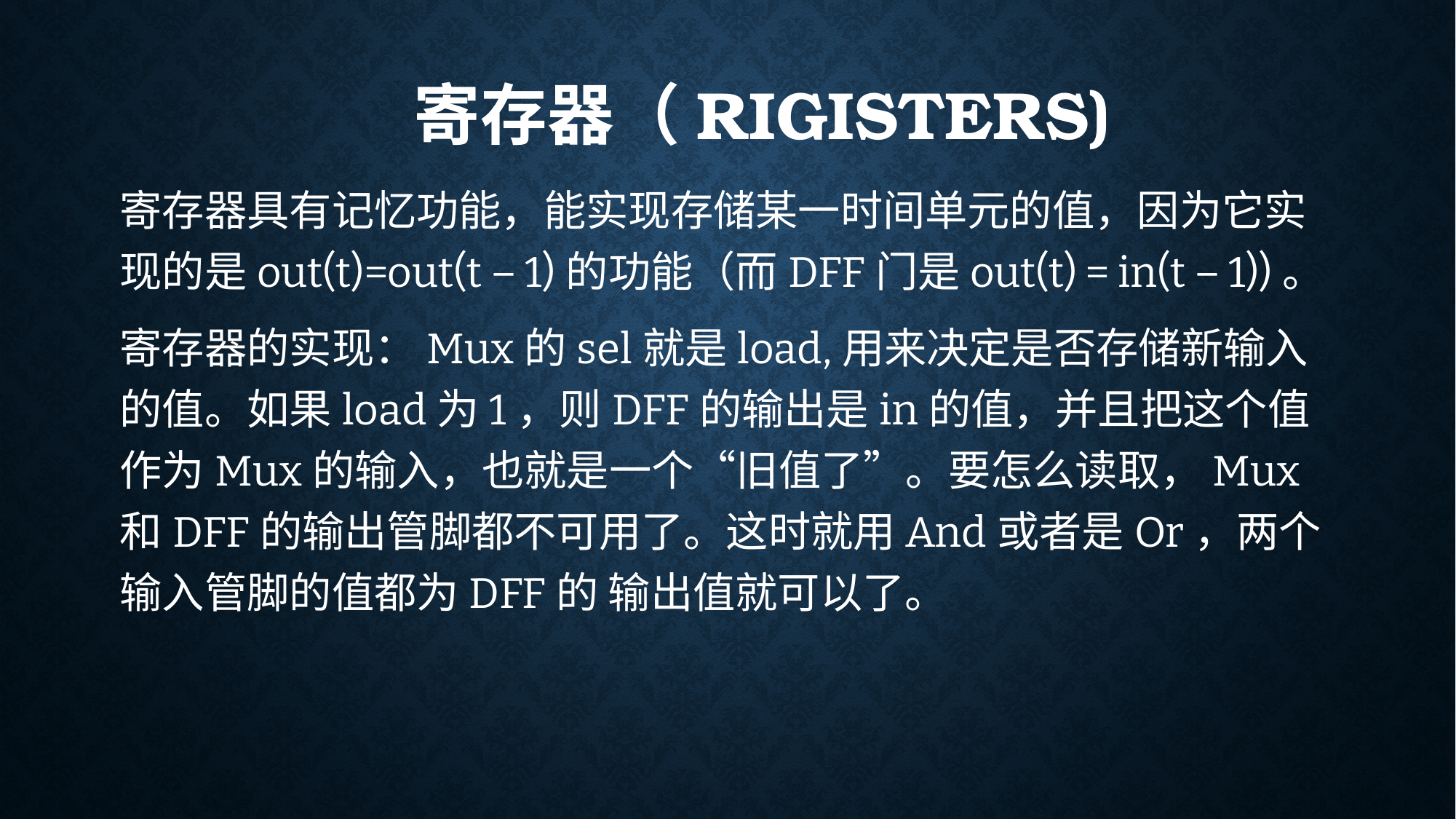

# 寄存器（Rigisters)
寄存器具有记忆功能，能实现存储某一时间单元的值，因为它实现的是out(t)=out(t – 1)的功能（而DFF门是out(t) = in(t – 1))。
寄存器的实现：Mux的sel就是load,用来决定是否存储新输入的值。如果load为1，则DFF的输出是in的值，并且把这个值作为Mux的输入，也就是一个“旧值了”。要怎么读取，Mux和DFF的输出管脚都不可用了。这时就用And或者是Or，两个输入管脚的值都为DFF的 输出值就可以了。